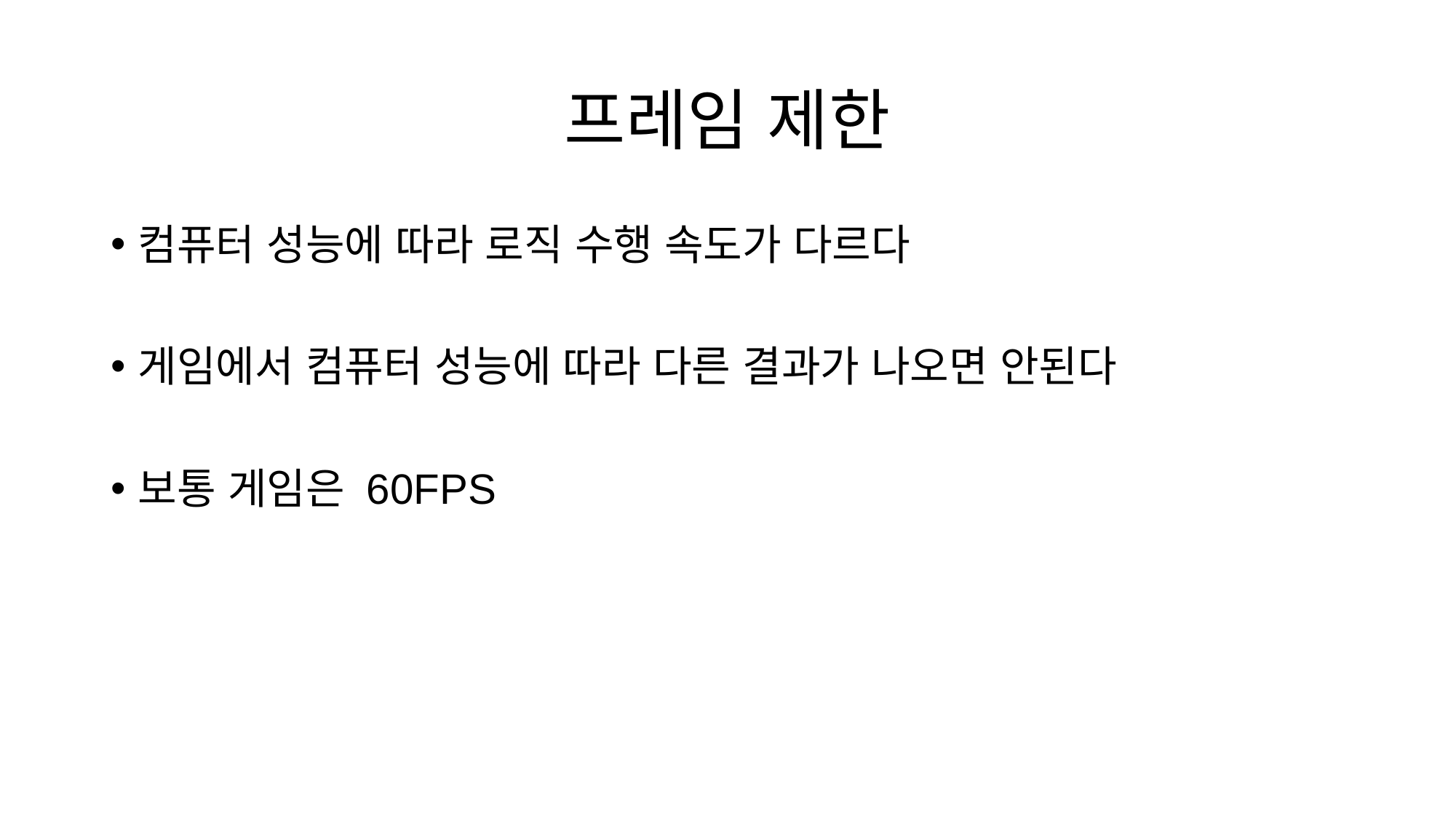

# 프레임 제한
컴퓨터 성능에 따라 로직 수행 속도가 다르다

게임에서 컴퓨터 성능에 따라 다른 결과가 나오면 안된다

보통 게임은 60FPS